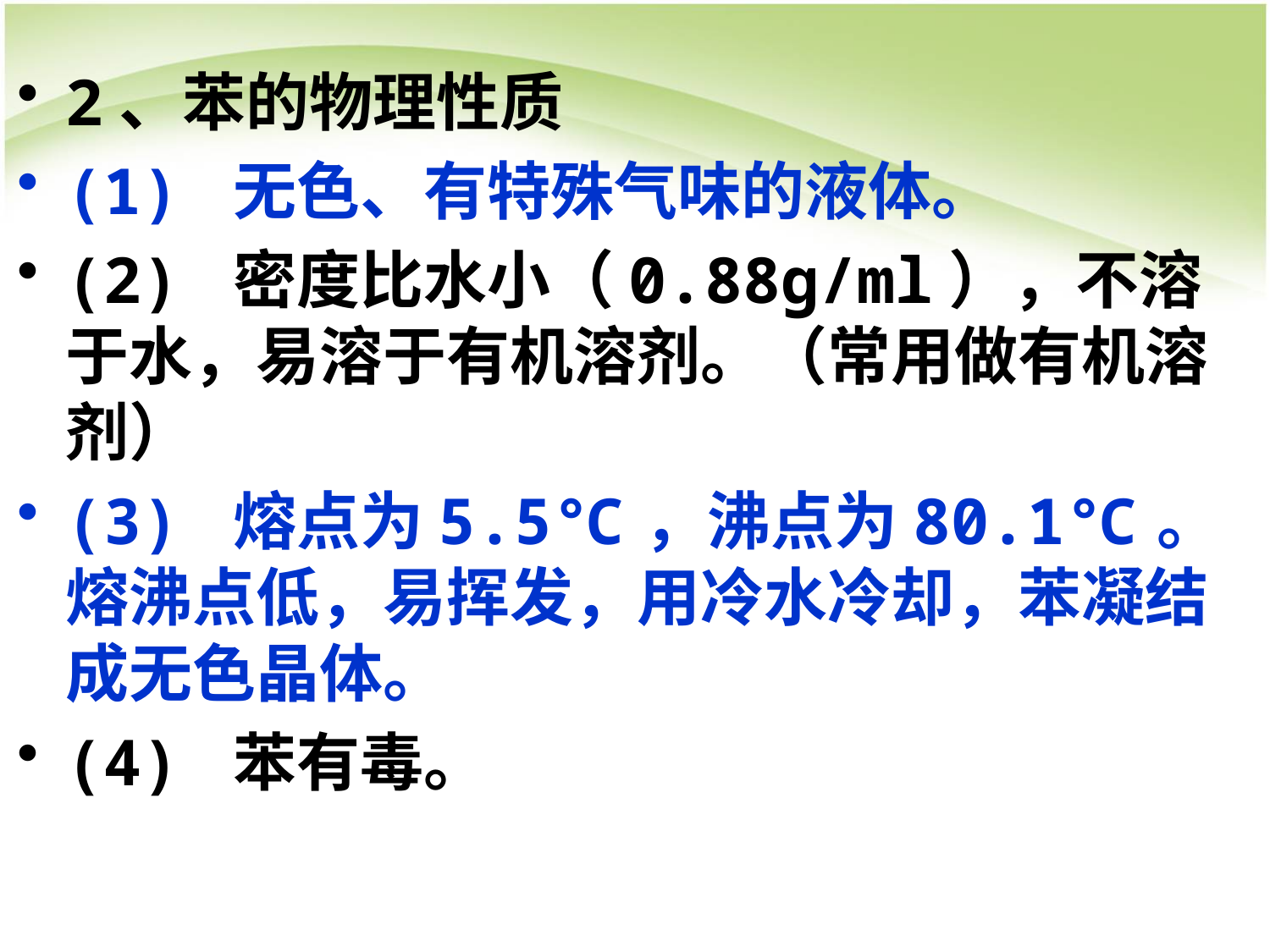

2、苯的物理性质
(1) 无色、有特殊气味的液体。
(2) 密度比水小（0.88g/ml），不溶于水，易溶于有机溶剂。（常用做有机溶剂）
(3) 熔点为5.5℃，沸点为80.1℃。熔沸点低，易挥发，用冷水冷却，苯凝结成无色晶体。
(4) 苯有毒。